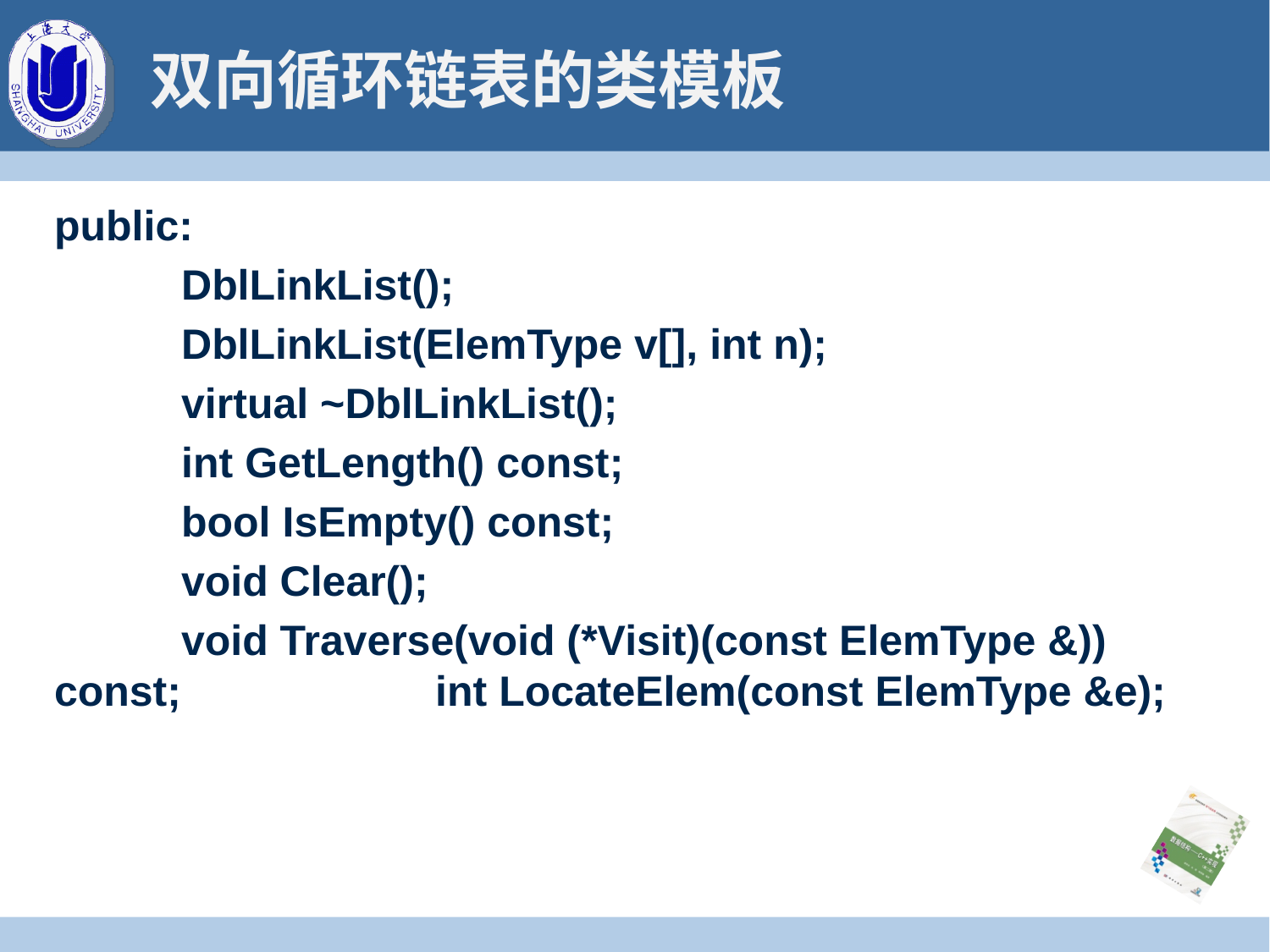

# 双向循环链表的类模板
public:
	DblLinkList();
	DblLinkList(ElemType v[], int n);
	virtual ~DblLinkList();
	int GetLength() const;
	bool IsEmpty() const;
	void Clear();
	void Traverse(void (*Visit)(const ElemType &)) const; 		int LocateElem(const ElemType &e);